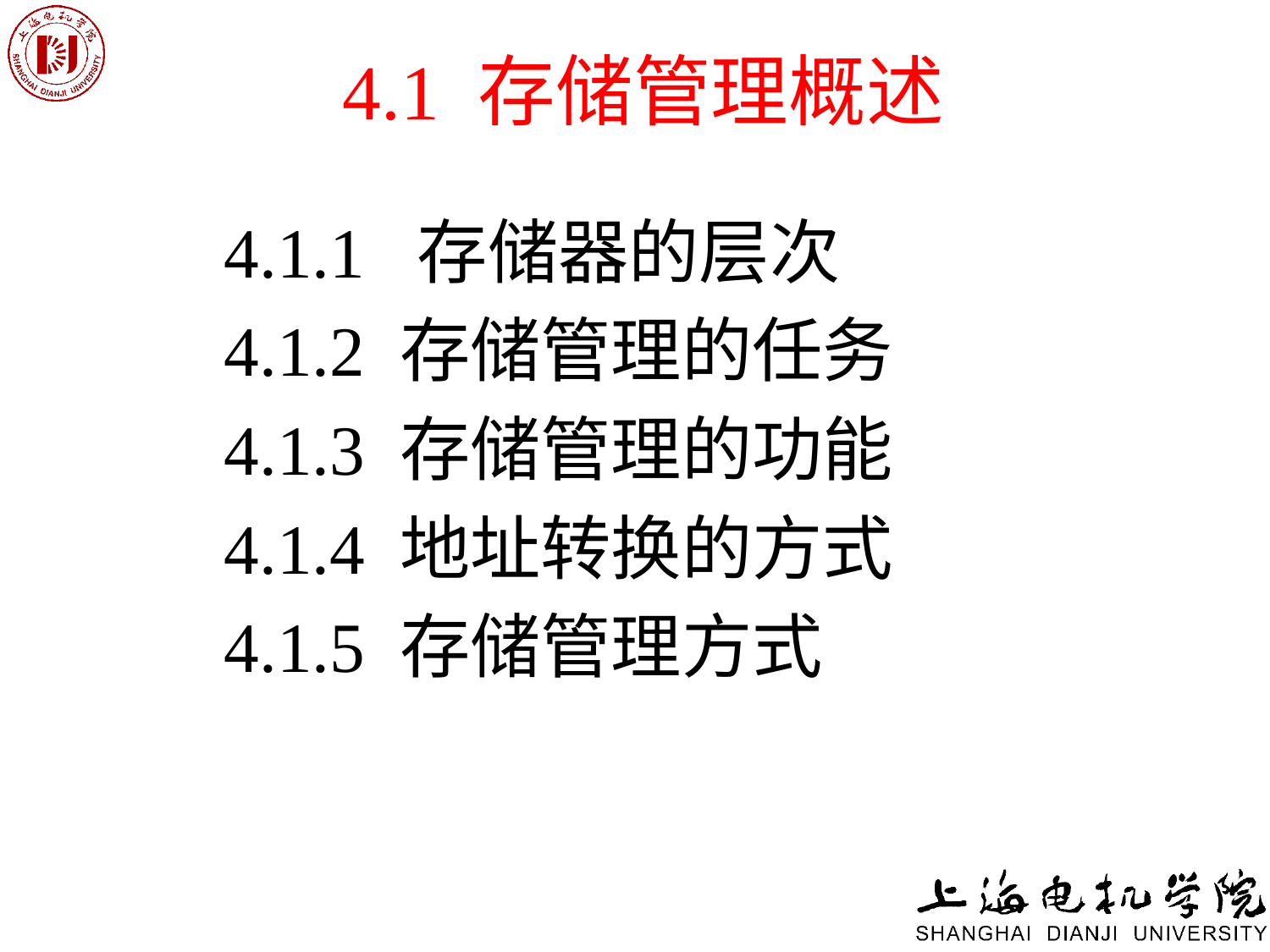

# 4.1 存储管理概述
4.1.1  存储器的层次
4.1.2 存储管理的任务
4.1.3 存储管理的功能
4.1.4 地址转换的方式
4.1.5 存储管理方式